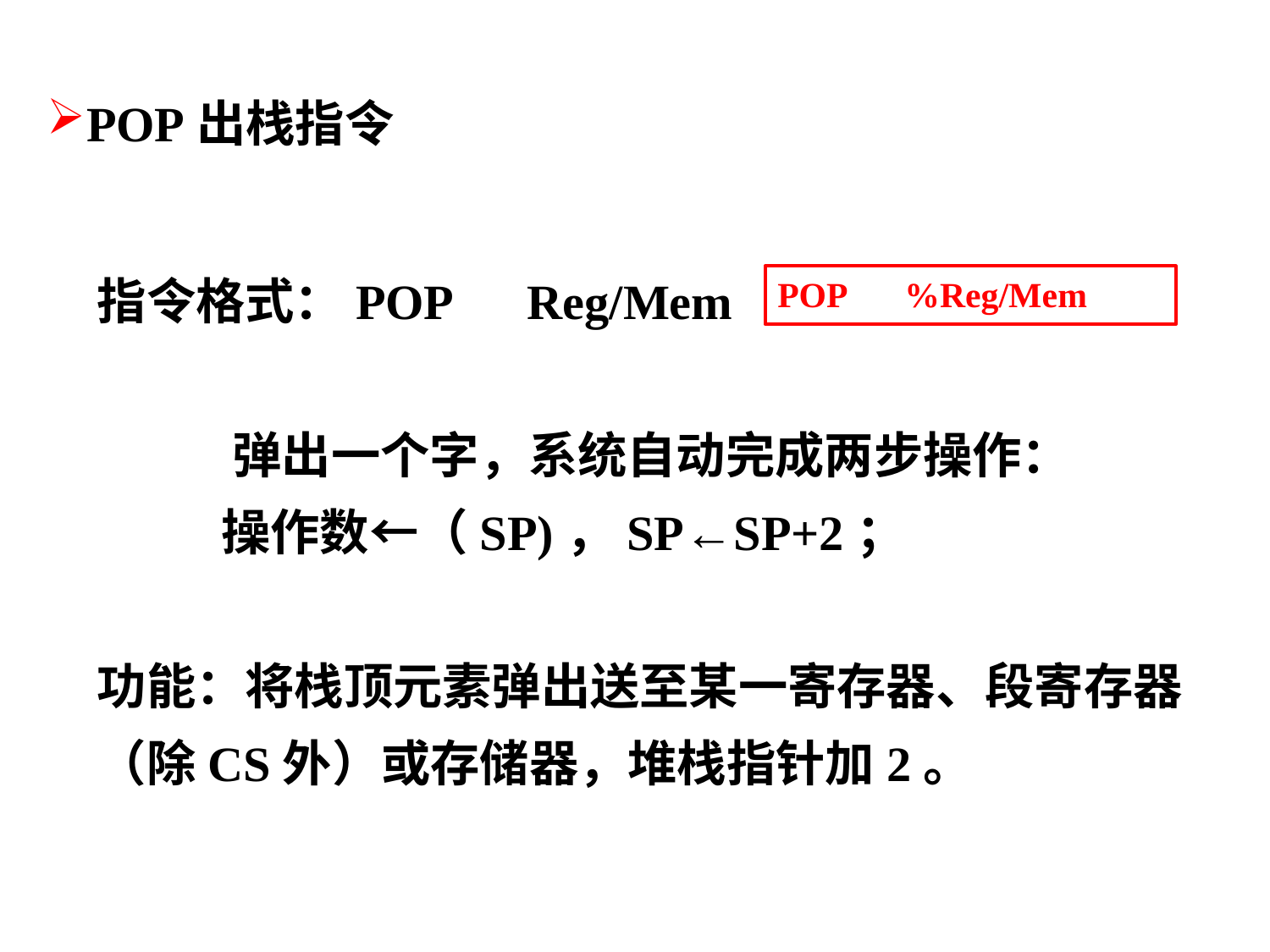

POP出栈指令
指令格式：POP　Reg/Mem

           弹出一个字，系统自动完成两步操作：
          操作数←（SP)，SP←SP+2；

功能：将栈顶元素弹出送至某一寄存器、段寄存器（除CS外）或存储器，堆栈指针加2。
POP 	%Reg/Mem